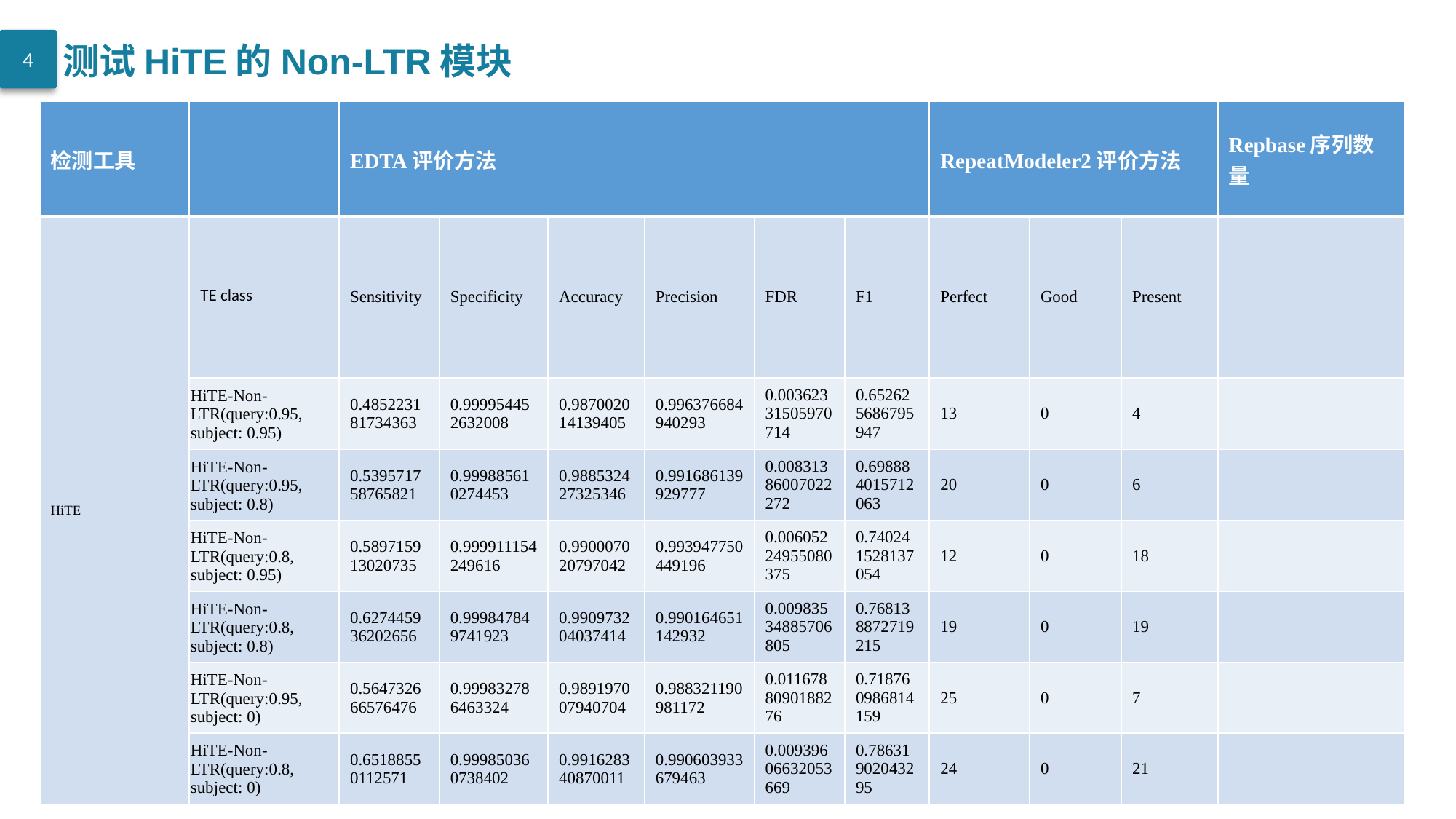

4
测试HiTE的Non-LTR模块
| 检测工具 |  | EDTA评价方法 |  |  |  |  |  | RepeatModeler2评价方法 |  |  | Repbase序列数量 |
| --- | --- | --- | --- | --- | --- | --- | --- | --- | --- | --- | --- |
| HiTE | TE class | Sensitivity | Specificity | Accuracy | Precision | FDR | F1 | Perfect | Good | Present |  |
|  | HiTE-Non-LTR(query:0.95, subject: 0.95) | 0.485223181734363 | 0.999954452632008 | 0.987002014139405 | 0.996376684940293 | 0.00362331505970714 | 0.652625686795947 | 13 | 0 | 4 |  |
|  | HiTE-Non-LTR(query:0.95, subject: 0.8) | 0.539571758765821 | 0.999885610274453 | 0.988532427325346 | 0.991686139929777 | 0.00831386007022272 | 0.698884015712063 | 20 | 0 | 6 |  |
|  | HiTE-Non-LTR(query:0.8, subject: 0.95) | 0.589715913020735 | 0.999911154249616 | 0.990007020797042 | 0.993947750449196 | 0.00605224955080375 | 0.740241528137054 | 12 | 0 | 18 |  |
|  | HiTE-Non-LTR(query:0.8, subject: 0.8) | 0.627445936202656 | 0.999847849741923 | 0.990973204037414 | 0.990164651142932 | 0.00983534885706805 | 0.768138872719215 | 19 | 0 | 19 |  |
|  | HiTE-Non-LTR(query:0.95, subject: 0) | 0.564732666576476 | 0.999832786463324 | 0.989197007940704 | 0.988321190981172 | 0.0116788090188276 | 0.718760986814159 | 25 | 0 | 7 |  |
|  | HiTE-Non-LTR(query:0.8, subject: 0) | 0.65188550112571 | 0.999850360738402 | 0.991628340870011 | 0.990603933679463 | 0.00939606632053669 | 0.78631902043295 | 24 | 0 | 21 |  |